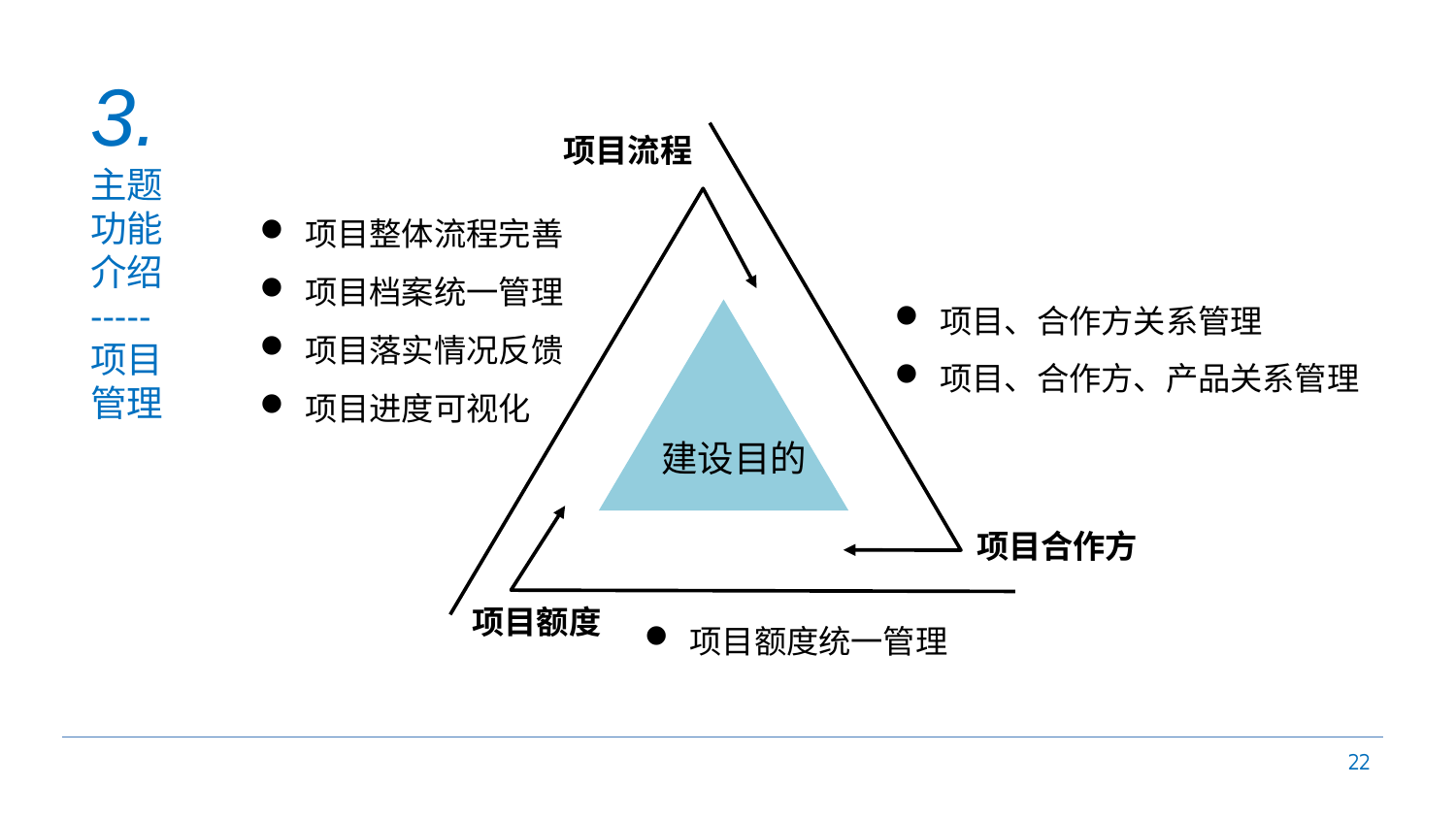

# 3. 主题 功能 介绍 ----- 项目 管理
项目流程

项目整体流程完善
项目档案统一管理
项目落实情况反馈
项目进度可视化

项目、合作方关系管理
项目、合作方、产品关系管理
建设目的

项目合作方
项目额度
项目额度统一管理
22